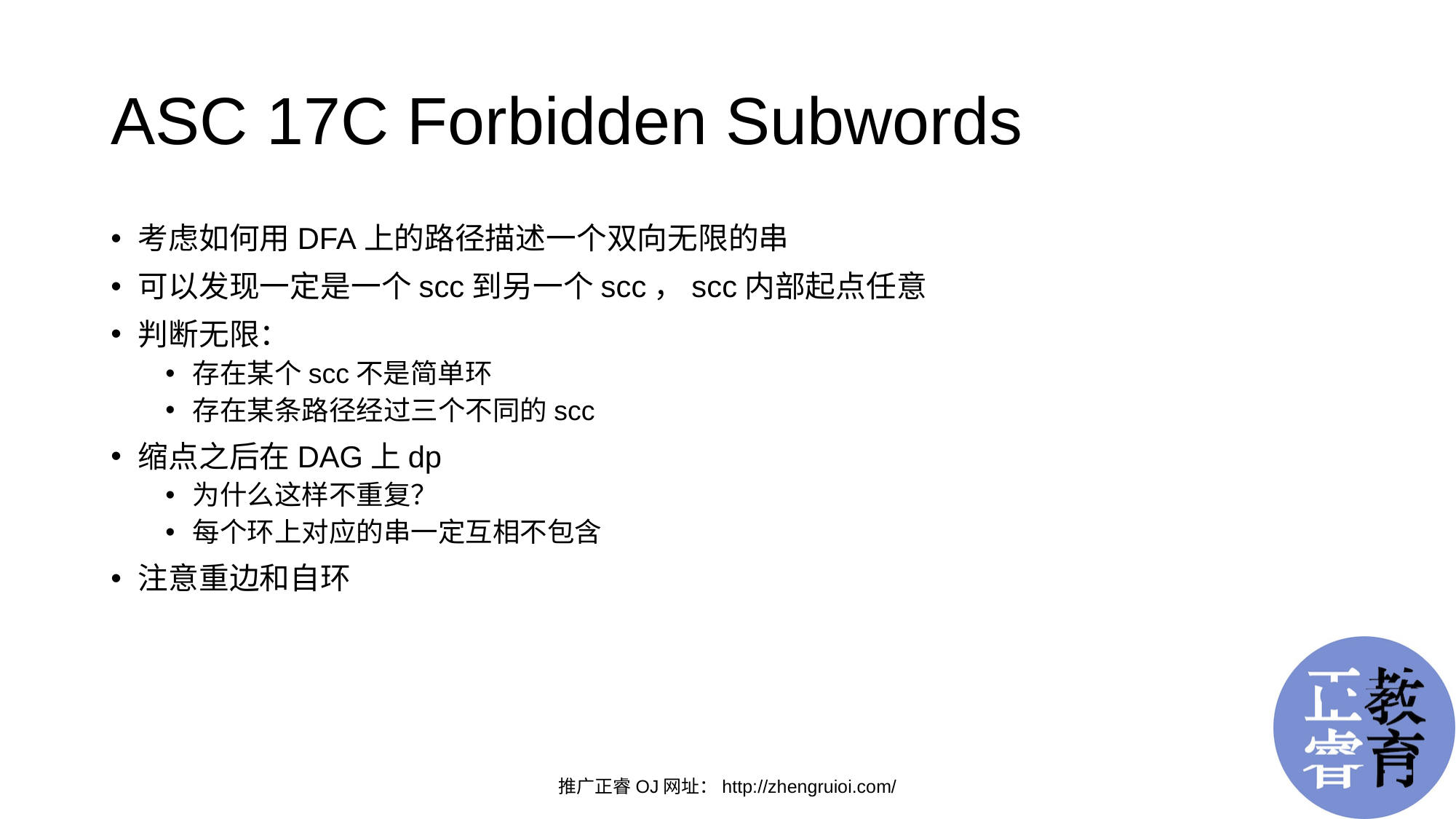

# ASC 17C Forbidden Subwords
考虑如何用DFA上的路径描述一个双向无限的串
可以发现一定是一个scc到另一个scc，scc内部起点任意
判断无限：
存在某个scc不是简单环
存在某条路径经过三个不同的scc
缩点之后在DAG上dp
为什么这样不重复？
每个环上对应的串一定互相不包含
注意重边和自环